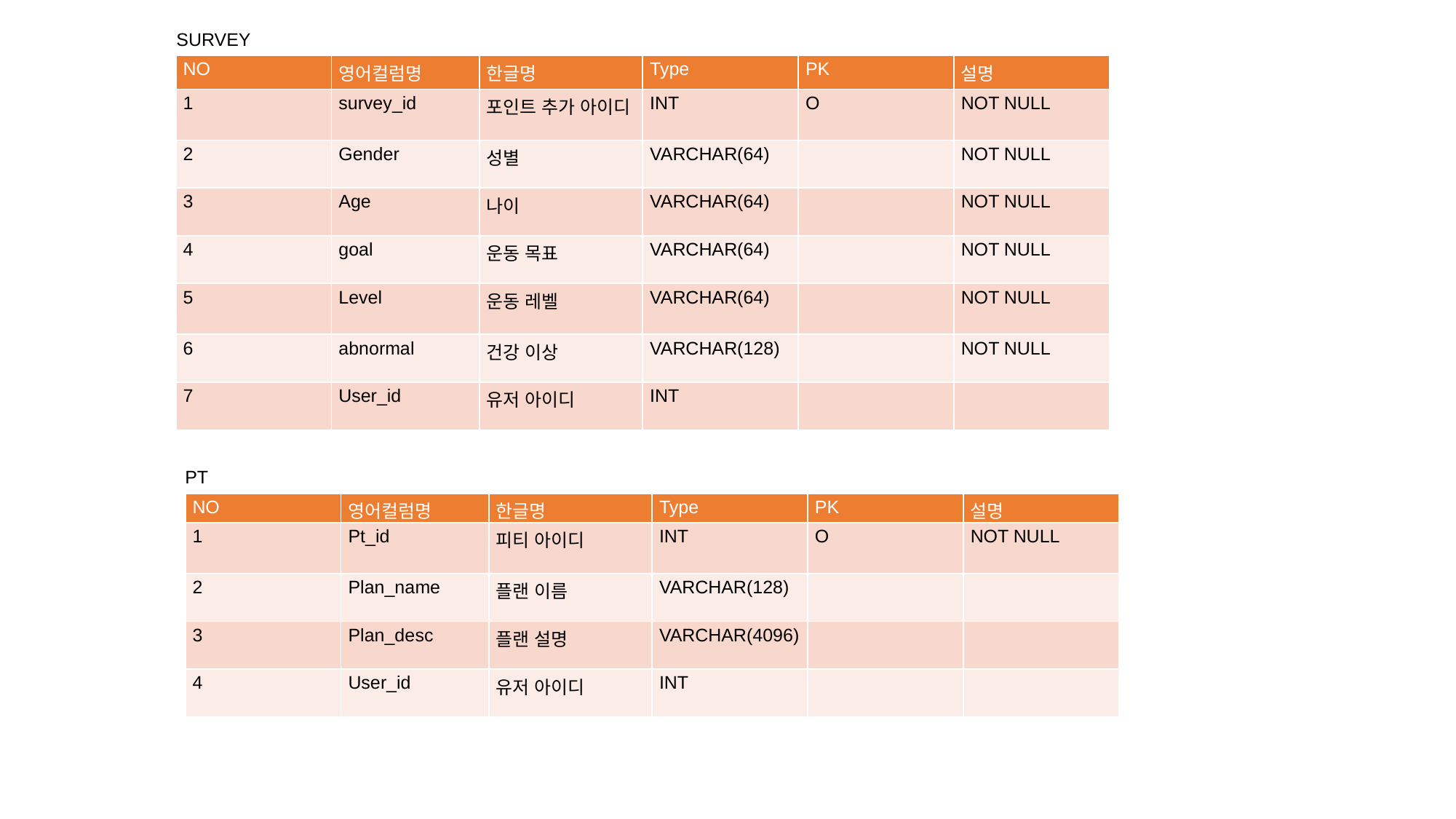

SURVEY
| NO | 영어컬럼명 | 한글명 | Type | PK | 설명 |
| --- | --- | --- | --- | --- | --- |
| 1 | survey\_id | 포인트 추가 아이디 | INT | O | NOT NULL |
| 2 | Gender | 성별 | VARCHAR(64) |  | NOT NULL |
| 3 | Age | 나이 | VARCHAR(64) |  | NOT NULL |
| 4 | goal | 운동 목표 | VARCHAR(64) |  | NOT NULL |
| 5 | Level | 운동 레벨 | VARCHAR(64) |  | NOT NULL |
| 6 | abnormal | 건강 이상 | VARCHAR(128) |  | NOT NULL |
| 7 | User\_id | 유저 아이디 | INT |  |  |
PT
| NO | 영어컬럼명 | 한글명 | Type | PK | 설명 |
| --- | --- | --- | --- | --- | --- |
| 1 | Pt\_id | 피티 아이디 | INT | O | NOT NULL |
| 2 | Plan\_name | 플랜 이름 | VARCHAR(128) |  |  |
| 3 | Plan\_desc | 플랜 설명 | VARCHAR(4096) |  |  |
| 4 | User\_id | 유저 아이디 | INT |  |  |